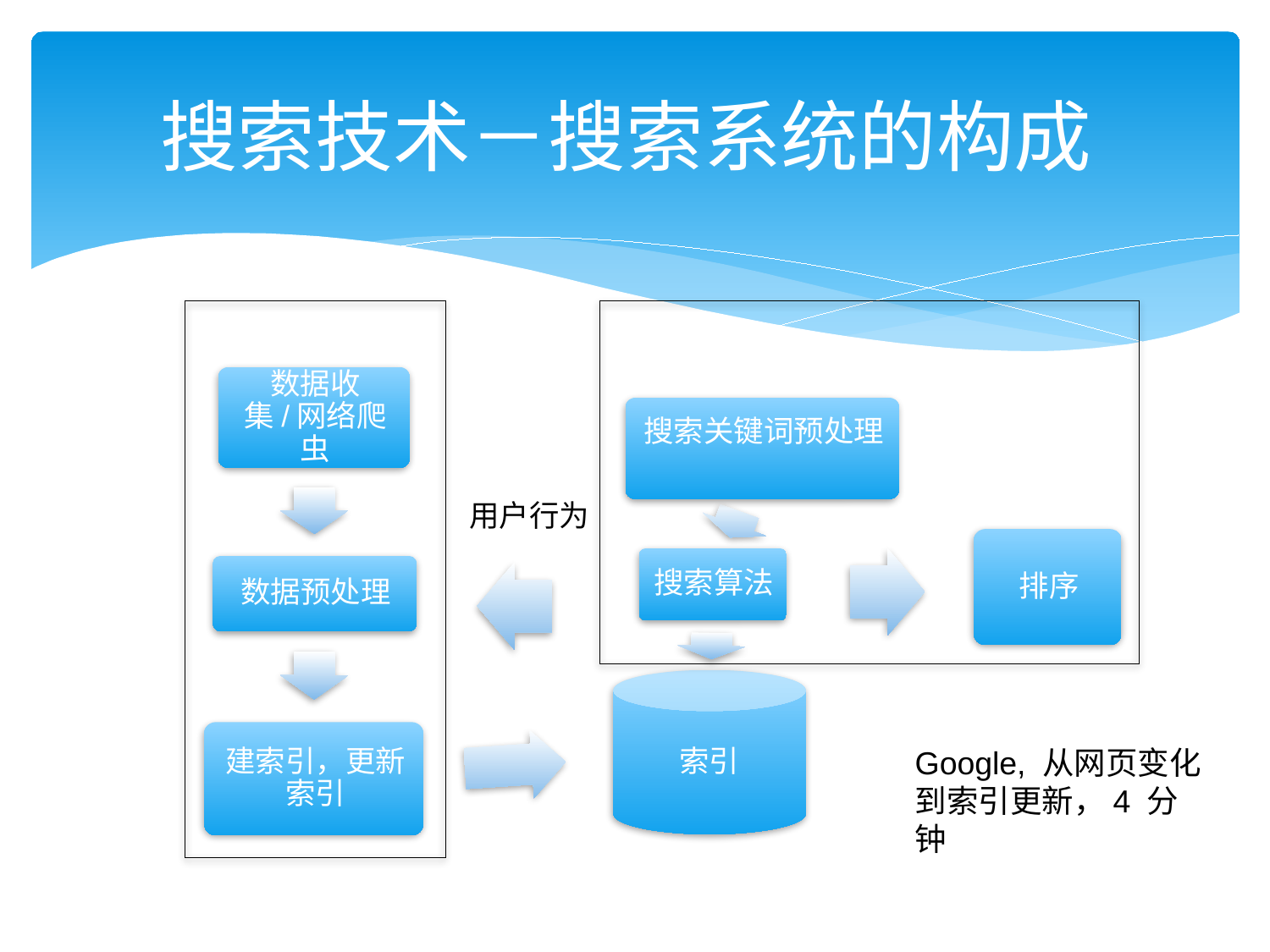

# 搜索技术－搜索系统的构成
数据收集/网络爬虫

数据预处理

建索引，更新索引

索引

搜索算法

搜索关键词预处理

排序

用户行为

Google, 从网页变化到索引更新，4 分钟